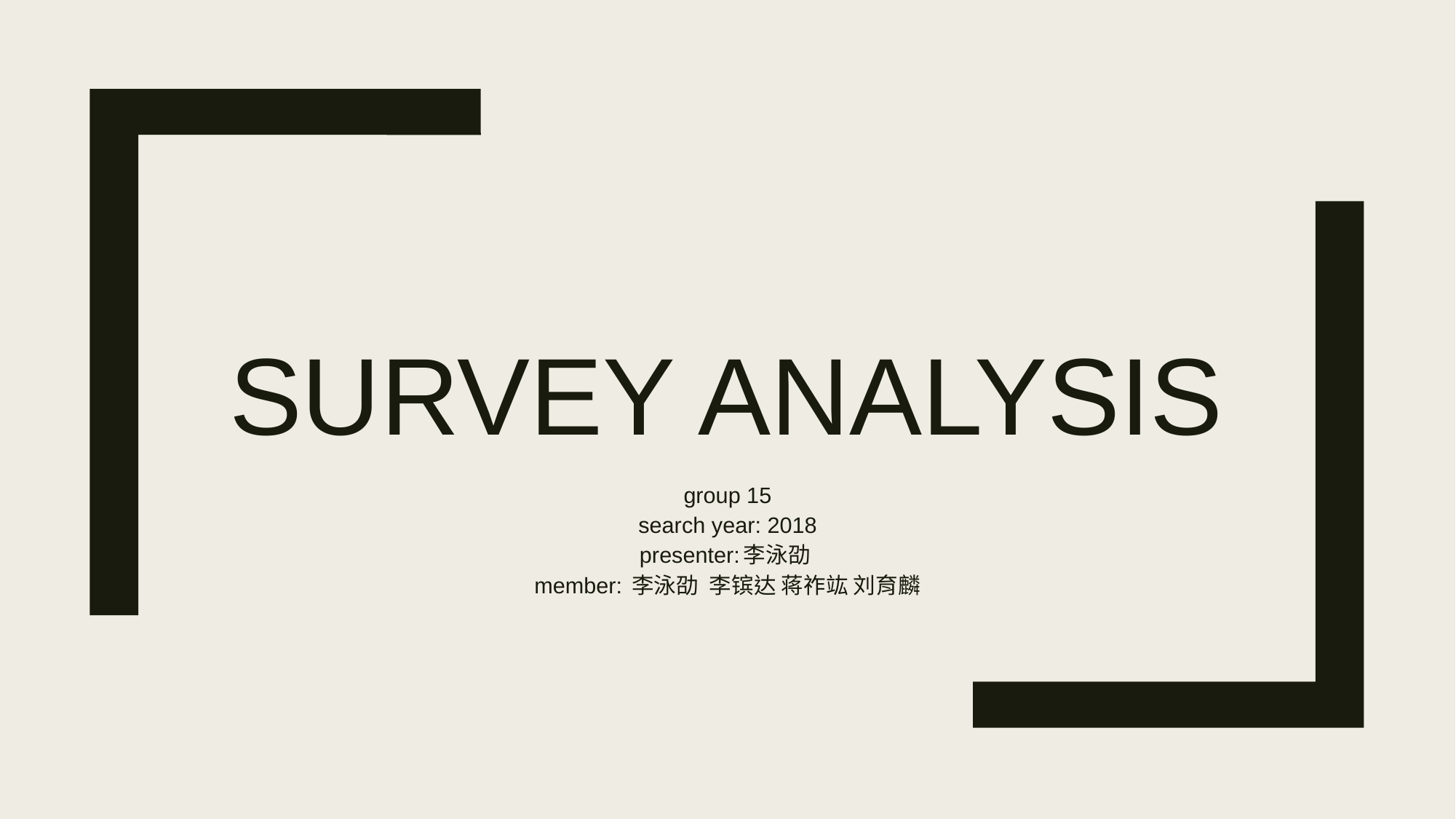

# SURVEY Analysis
group 15
search year: 2018
presenter:李泳劭
member: 李泳劭  李镔达 蒋祚竑 刘育麟